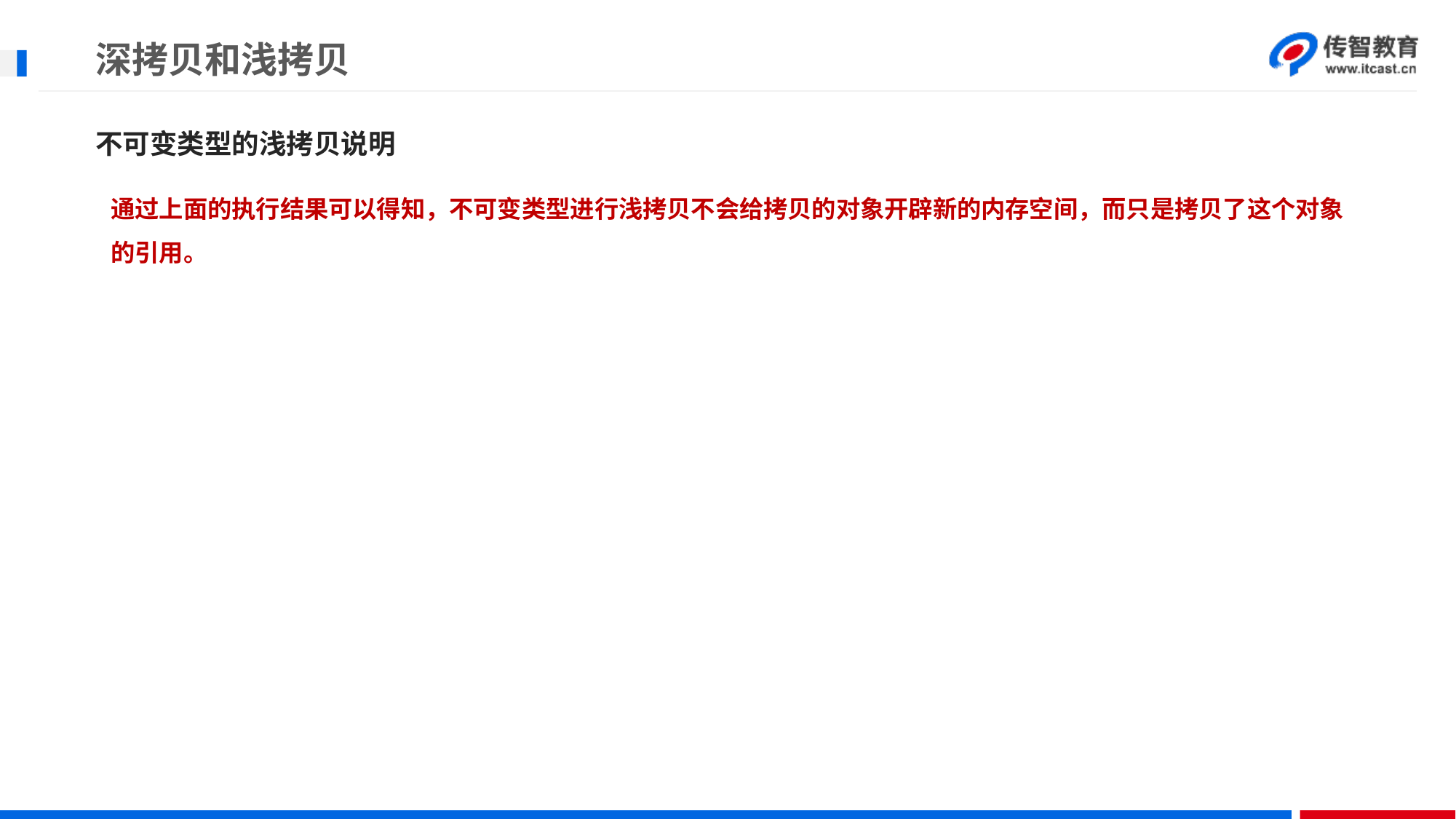

# 深拷贝和浅拷贝
不可变类型的浅拷贝说明
通过上面的执行结果可以得知，不可变类型进行浅拷贝不会给拷贝的对象开辟新的内存空间，而只是拷贝了这个对象的引用。